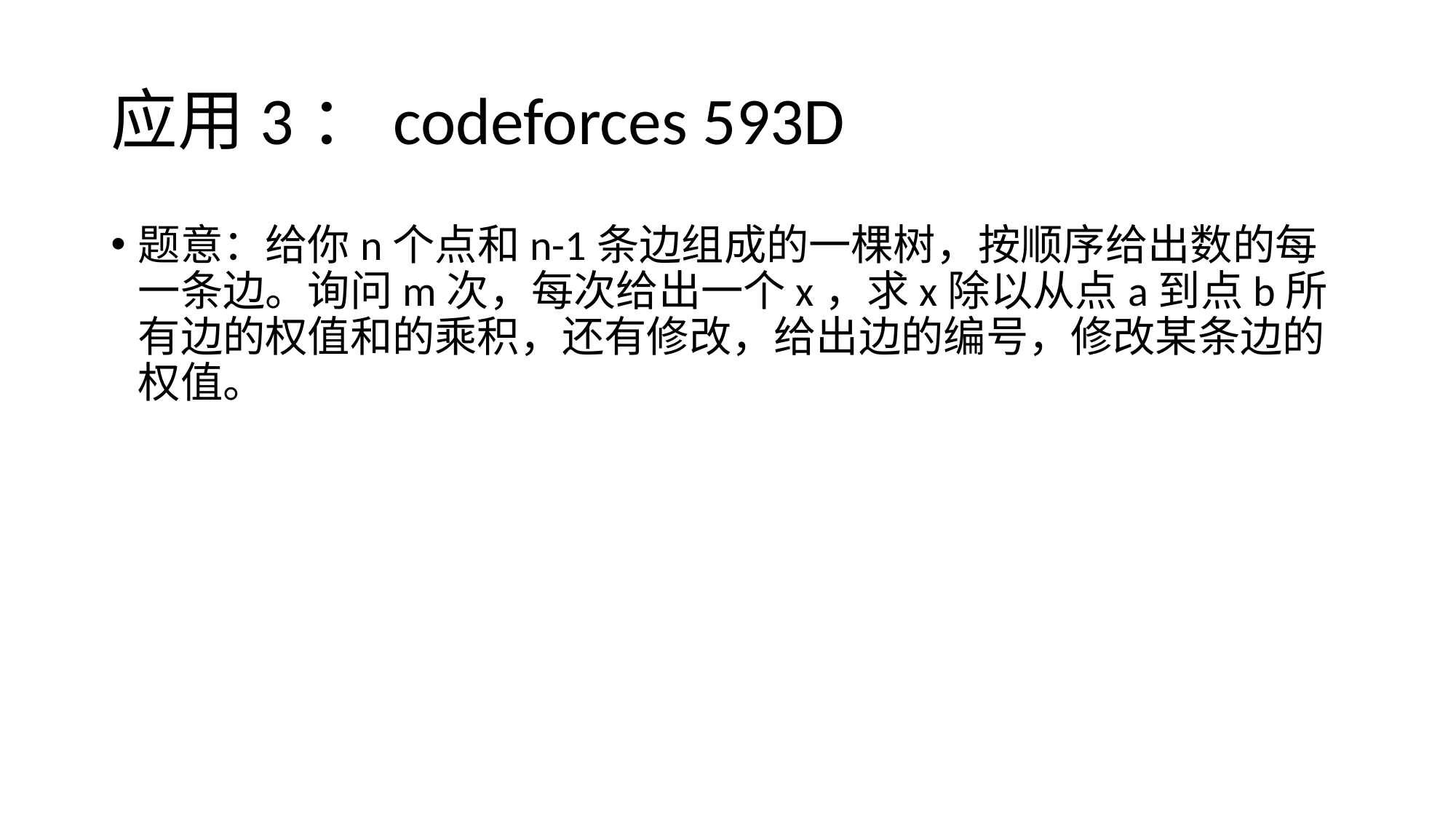

# 应用3：codeforces 593D
题意：给你n个点和n-1条边组成的一棵树，按顺序给出数的每一条边。询问m次，每次给出一个x，求x除以从点a到点b所有边的权值和的乘积，还有修改，给出边的编号，修改某条边的权值。